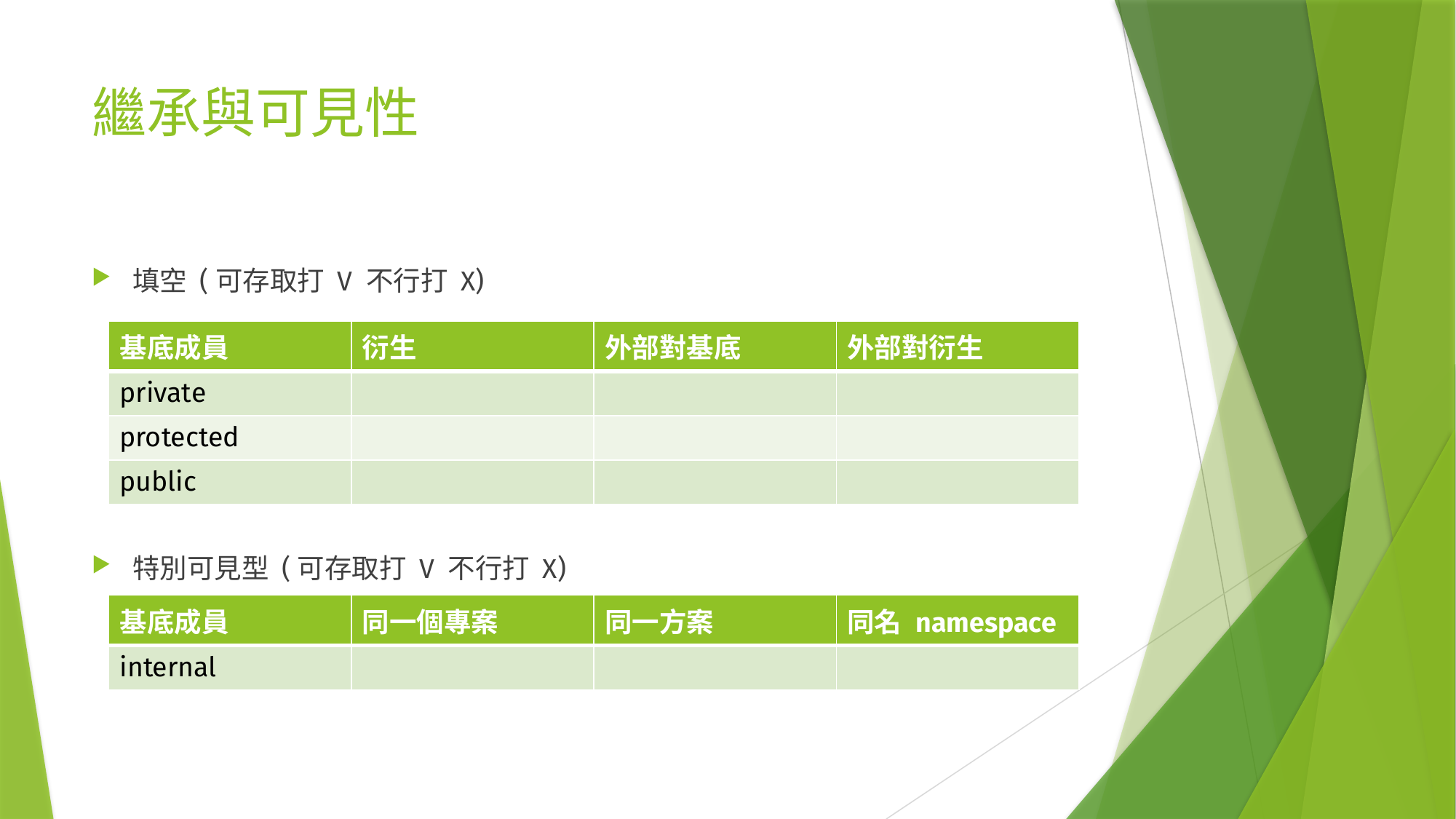

# 繼承與可見性
填空 (可存取打 V 不行打 X)

特別可見型 (可存取打 V 不行打 X)

| 基底成員 | 衍生 | 外部對基底 | 外部對衍生 |
| --- | --- | --- | --- |
| private |  |  |  |
| protected |  |  |  |
| public |  |  |  |
| 基底成員 | 同一個專案 | 同一方案 | 同名 namespace |
| --- | --- | --- | --- |
| internal |  |  |  |